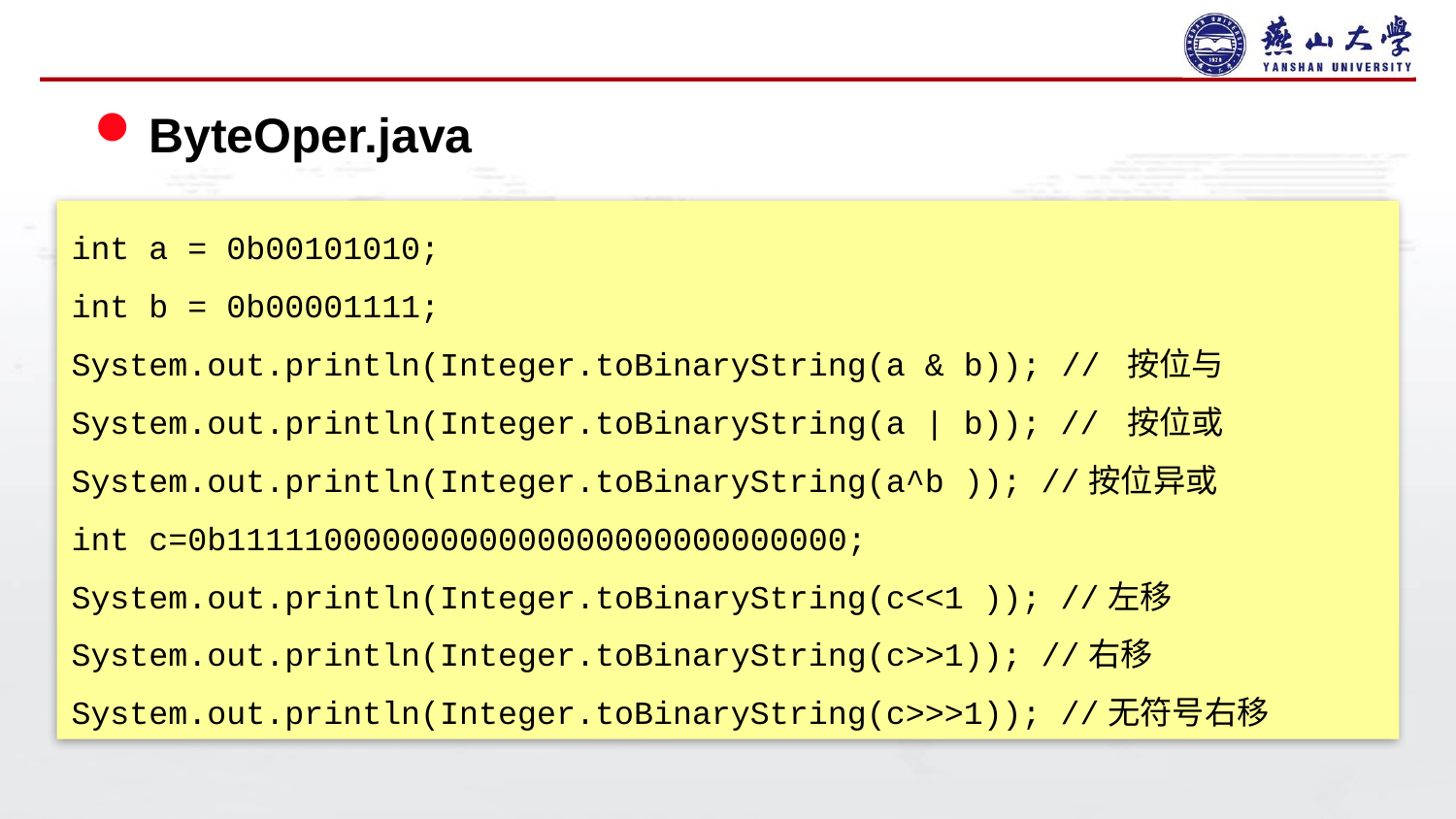

#
ByteOper.java

int a = 0b00101010;
int b = 0b00001111;
System.out.println(Integer.toBinaryString(a & b)); // 按位与
System.out.println(Integer.toBinaryString(a | b)); // 按位或
System.out.println(Integer.toBinaryString(a^b )); //按位异或
int c=0b11111000000000000000000000000000;
System.out.println(Integer.toBinaryString(c<<1 )); //左移
System.out.println(Integer.toBinaryString(c>>1)); //右移
System.out.println(Integer.toBinaryString(c>>>1)); //无符号右移